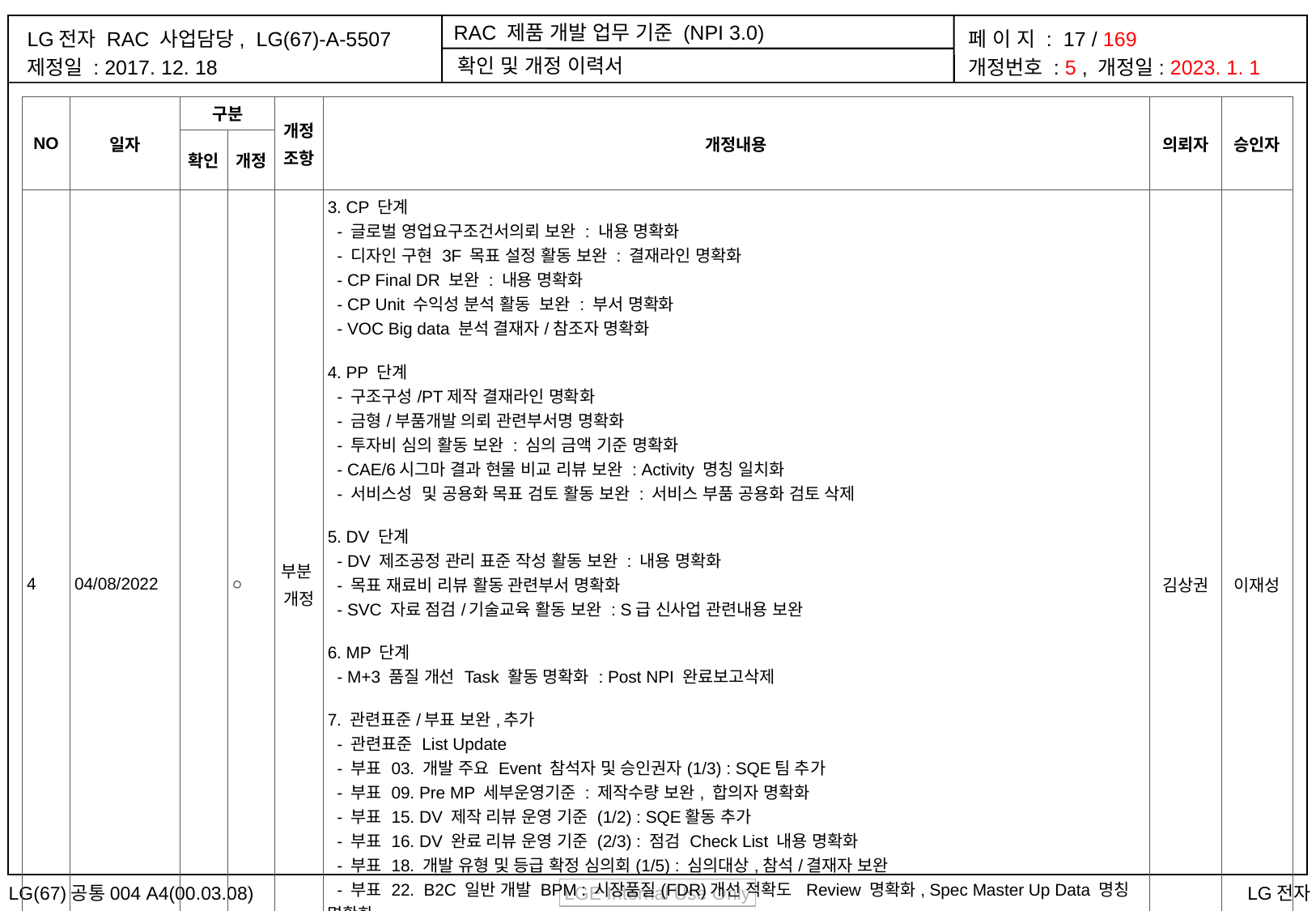

확인 및 개정 이력서
| NO | 일자 | 구분 |  | 개정 조항 | 개정내용 | 의뢰자 | 승인자 |
| --- | --- | --- | --- | --- | --- | --- | --- |
|  |  | 확인 | 개정 |  |  |  |  |
| 4 | 04/08/2022 |  | ○ | 부분 개정 | 3. CP 단계 - 글로벌 영업요구조건서의뢰 보완 : 내용 명확화 - 디자인 구현 3F 목표 설정 활동 보완 : 결재라인 명확화 - CP Final DR 보완 : 내용 명확화 - CP Unit 수익성 분석 활동 보완 : 부서 명확화 - VOC Big data 분석 결재자/참조자 명확화 4. PP 단계 - 구조구성/PT제작 결재라인 명확화 - 금형/부품개발 의뢰 관련부서명 명확화 - 투자비 심의 활동 보완 : 심의 금액 기준 명확화 - CAE/6시그마 결과 현물 비교 리뷰 보완 : Activity 명칭 일치화 - 서비스성 및 공용화 목표 검토 활동 보완 : 서비스 부품 공용화 검토 삭제 5. DV 단계 - DV 제조공정 관리 표준 작성 활동 보완 : 내용 명확화 - 목표 재료비 리뷰 활동 관련부서 명확화 - SVC 자료 점검/기술교육 활동 보완 : S급 신사업 관련내용 보완 6. MP 단계 - M+3 품질 개선 Task 활동 명확화 : Post NPI 완료보고삭제 7. 관련표준/부표 보완,추가 - 관련표준 List Update - 부표 03. 개발 주요 Event 참석자 및 승인권자(1/3) : SQE팀 추가 - 부표 09. Pre MP 세부운영기준 : 제작수량 보완, 합의자 명확화 - 부표 15. DV 제작 리뷰 운영 기준 (1/2) : SQE활동 추가 - 부표 16. DV 완료 리뷰 운영 기준 (2/3) : 점검 Check List 내용 명확화 - 부표 18. 개발 유형 및 등급 확정 심의회(1/5) : 심의대상,참석/결재자 보완 - 부표 22. B2C 일반 개발 BPM : 시장품질(FDR)개선 적확도 Review 명확화, Spec Master Up Data 명칭 명확화 - 부표 23. NPI 관련 약어(4/4) : s-APQP 설명 추가 - 부표 29. Final DR 운영 기준 : 참석자 명확화 | 김상권 | 이재성 |